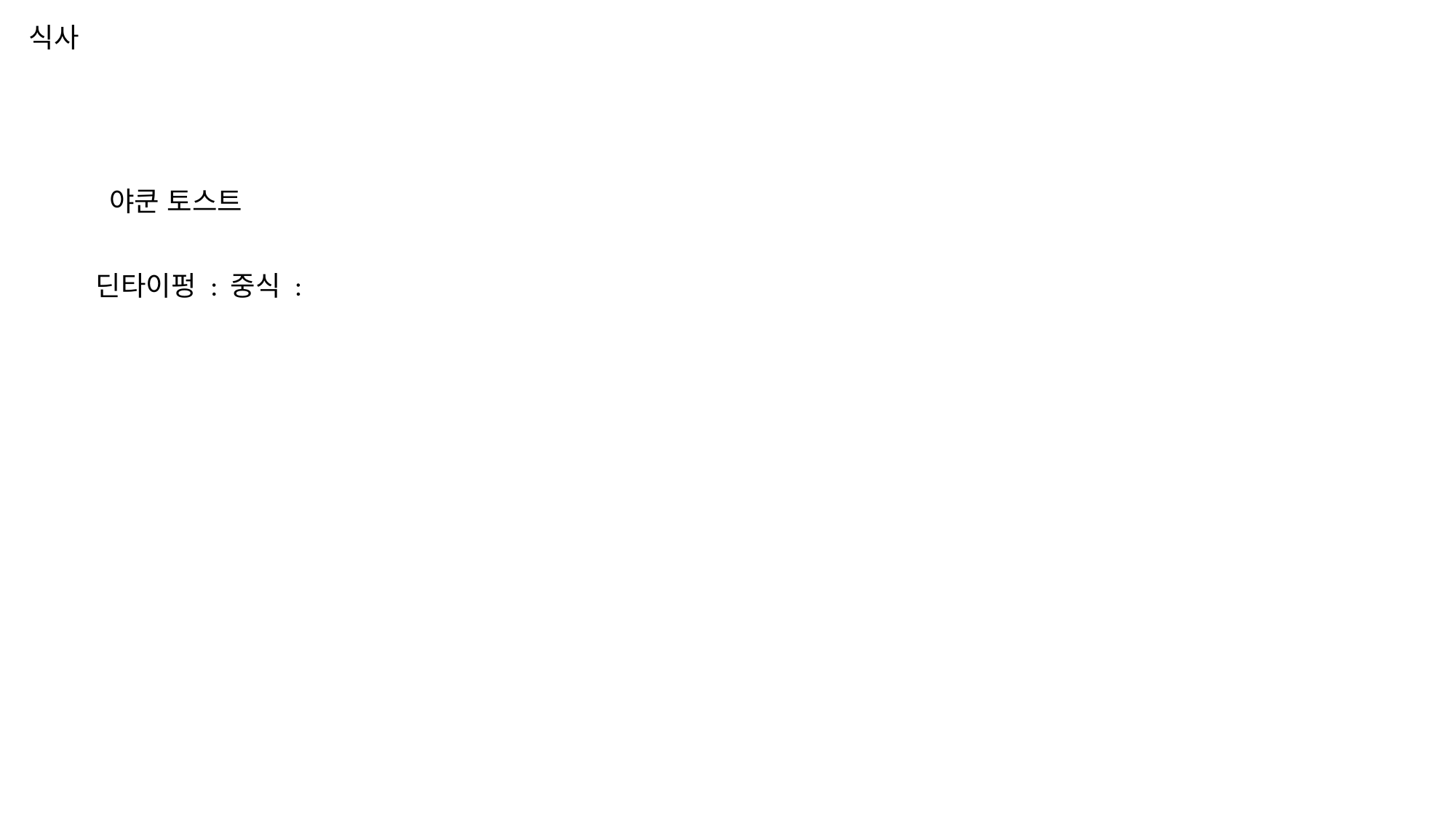

식사
야쿤 토스트
딘타이펑 : 중식 :